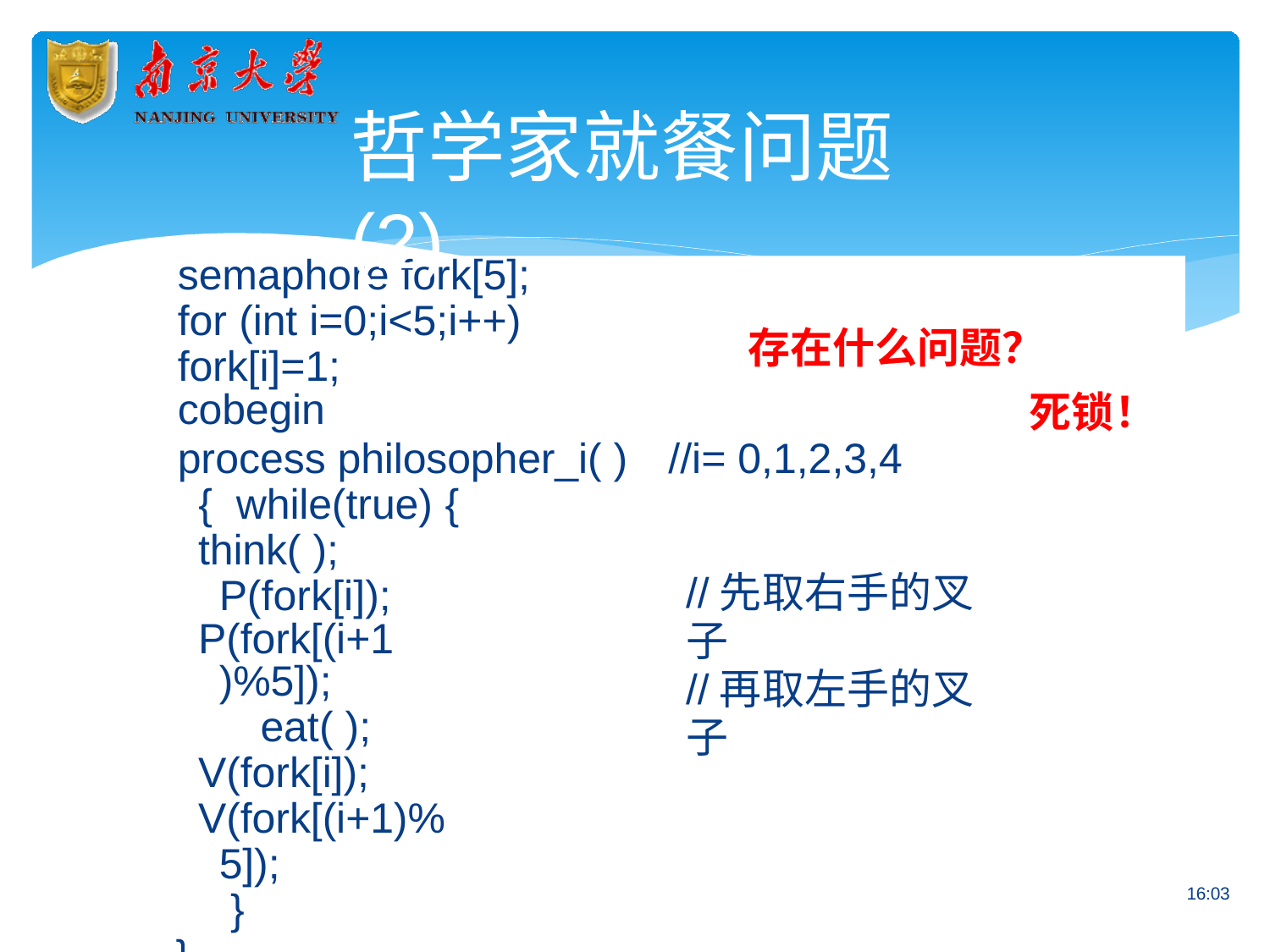

# 哲学家就餐问题(2)

semaphore fork[5];  for (int i=0;i<5;i++)  fork[i]=1;
cobegin
process philosopher_i( ) {  while(true) {
think( );  P(fork[i]);
P(fork[(i+1)%5]);
eat( );
V(fork[i]);
V(fork[(i+1)%5]);
}
}
coend

存在什么问题？
死锁！
//i= 0,1,2,3,4
//先取右手的叉子
//再取左手的叉子
16:03
55